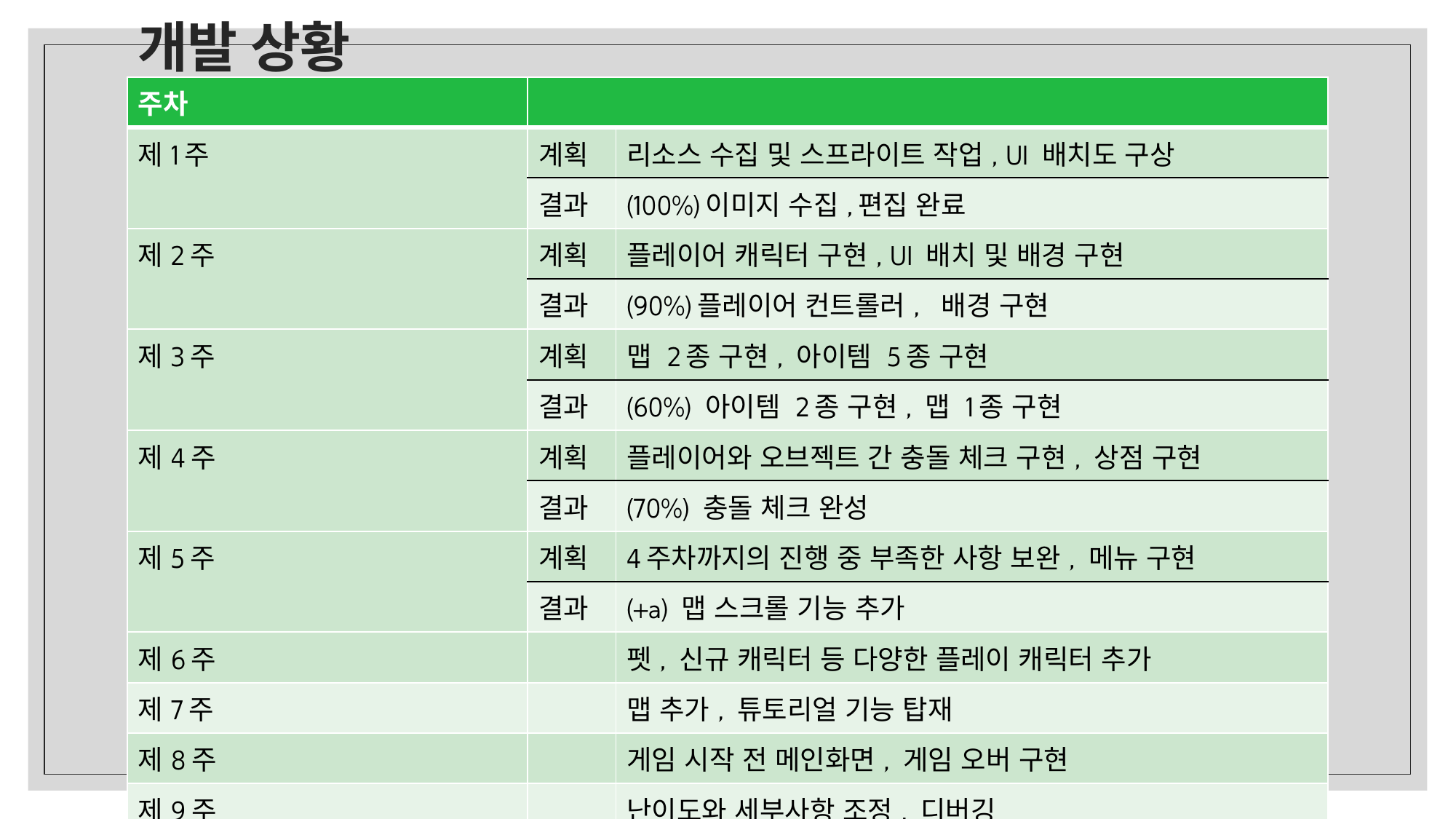

# 개발 상황
| 주차 |  |  |
| --- | --- | --- |
| 제1주 | 계획 | 리소스 수집 및 스프라이트 작업, UI 배치도 구상 |
|  | 결과 | (100%)이미지 수집,편집 완료 |
| 제2주 | 계획 | 플레이어 캐릭터 구현, UI 배치 및 배경 구현 |
|  | 결과 | (90%)플레이어 컨트롤러, 배경 구현 |
| 제3주 | 계획 | 맵 2종 구현, 아이템 5종 구현 |
|  | 결과 | (60%) 아이템 2종 구현, 맵 1종 구현 |
| 제4주 | 계획 | 플레이어와 오브젝트 간 충돌 체크 구현, 상점 구현 |
|  | 결과 | (70%) 충돌 체크 완성 |
| 제5주 | 계획 | 4주차까지의 진행 중 부족한 사항 보완, 메뉴 구현 |
|  | 결과 | (+a) 맵 스크롤 기능 추가 |
| 제6주 |  | 펫, 신규 캐릭터 등 다양한 플레이 캐릭터 추가 |
| 제7주 |  | 맵 추가, 튜토리얼 기능 탑재 |
| 제8주 |  | 게임 시작 전 메인화면, 게임 오버 구현 |
| 제9주 |  | 난이도와 세부사항 조정, 디버깅 |
| 제10주 |  | 게임 완성 및 릴리즈 |